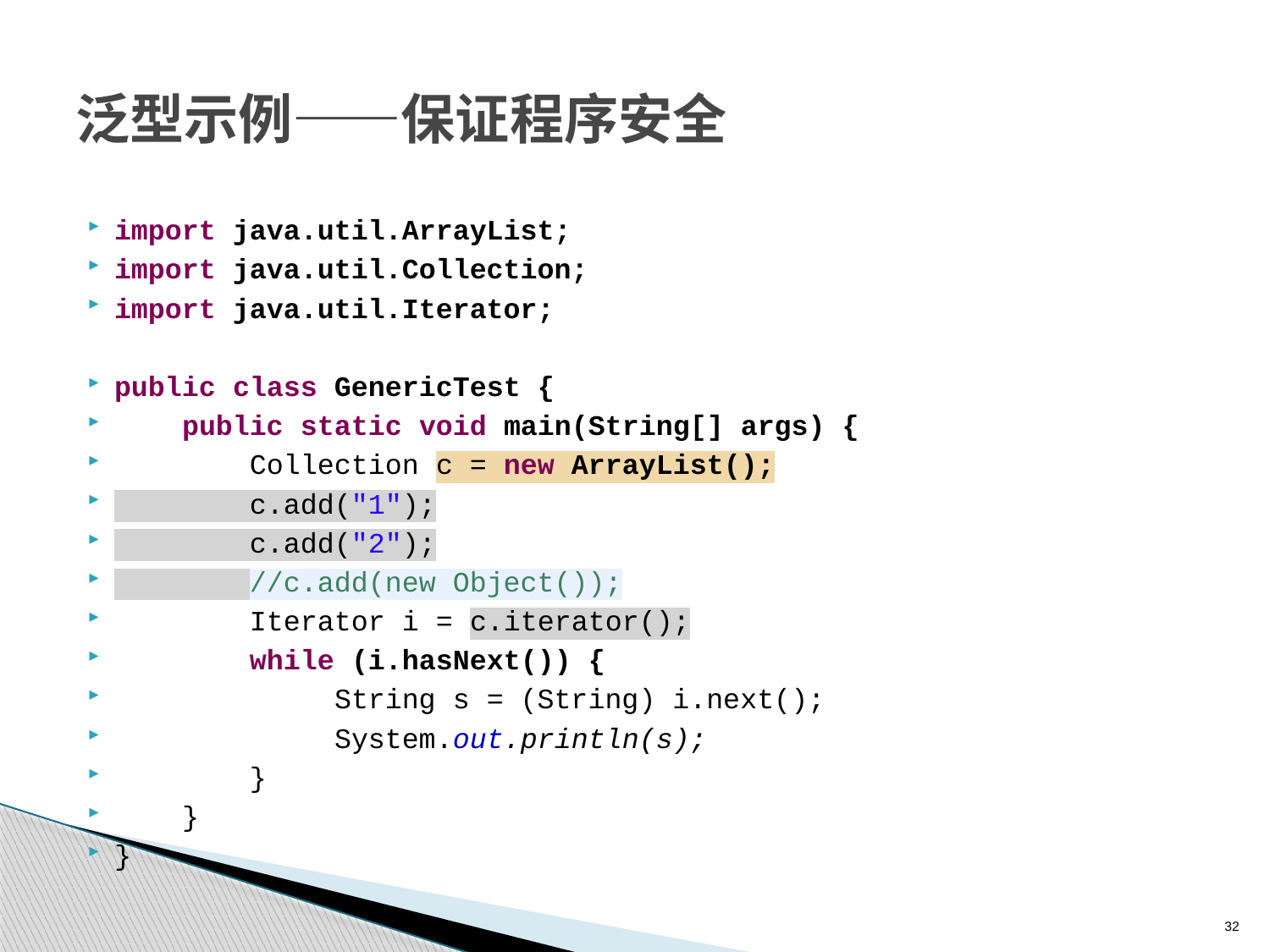

# 泛型示例——保证程序安全
import java.util.ArrayList;
import java.util.Collection;
import java.util.Iterator;

public class GenericTest {
    public static void main(String[] args) {
        Collection c = new ArrayList();
        c.add("1");
        c.add("2");
        //c.add(new Object());
        Iterator i = c.iterator();
        while (i.hasNext()) {
             String s = (String) i.next();
             System.out.println(s);
        }
    }
}
32